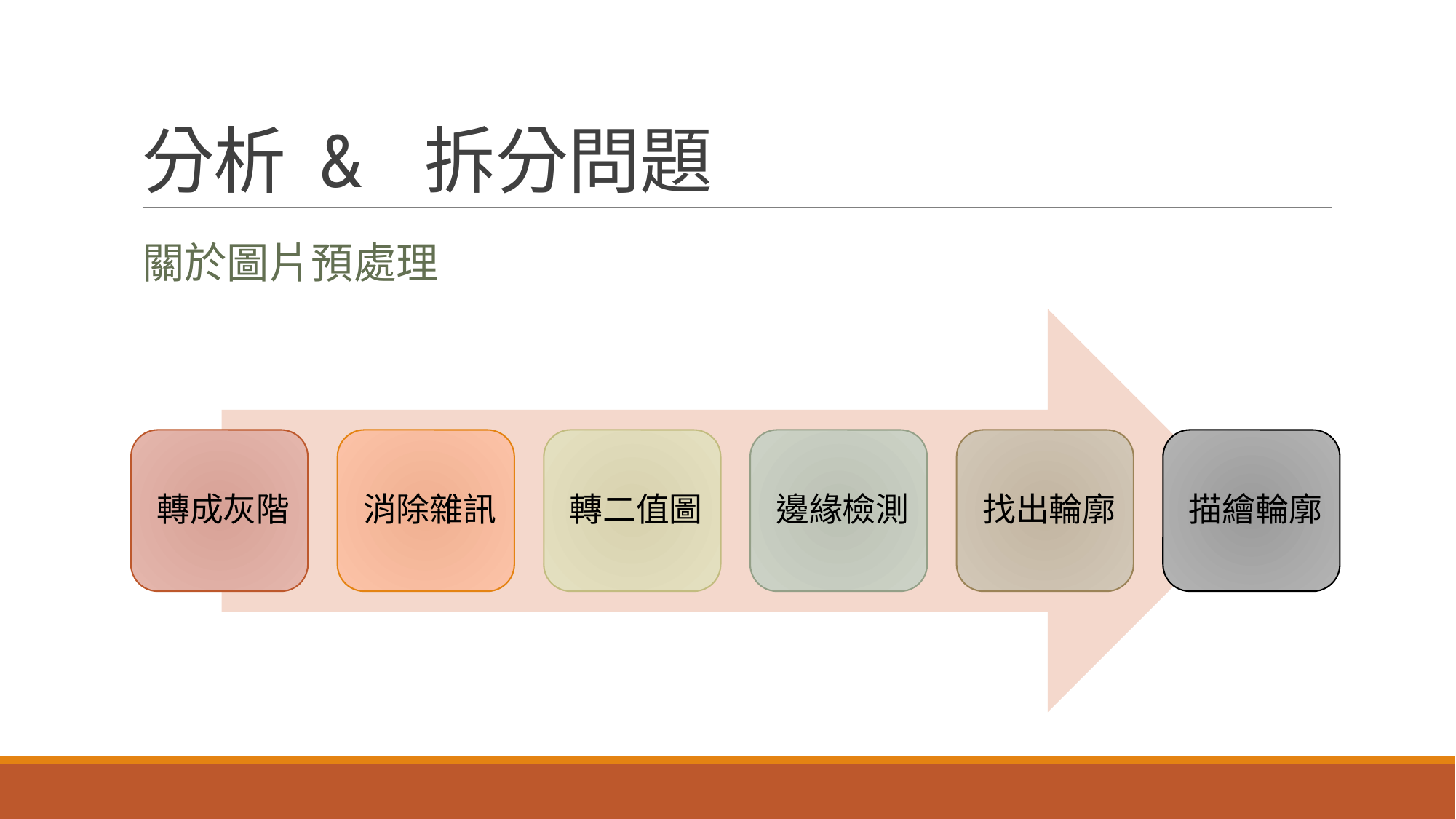

# 分析 & 拆分問題
關於圖片預處理
轉成灰階
消除雜訊
轉二值圖
邊緣檢測
找出輪廓
描繪輪廓